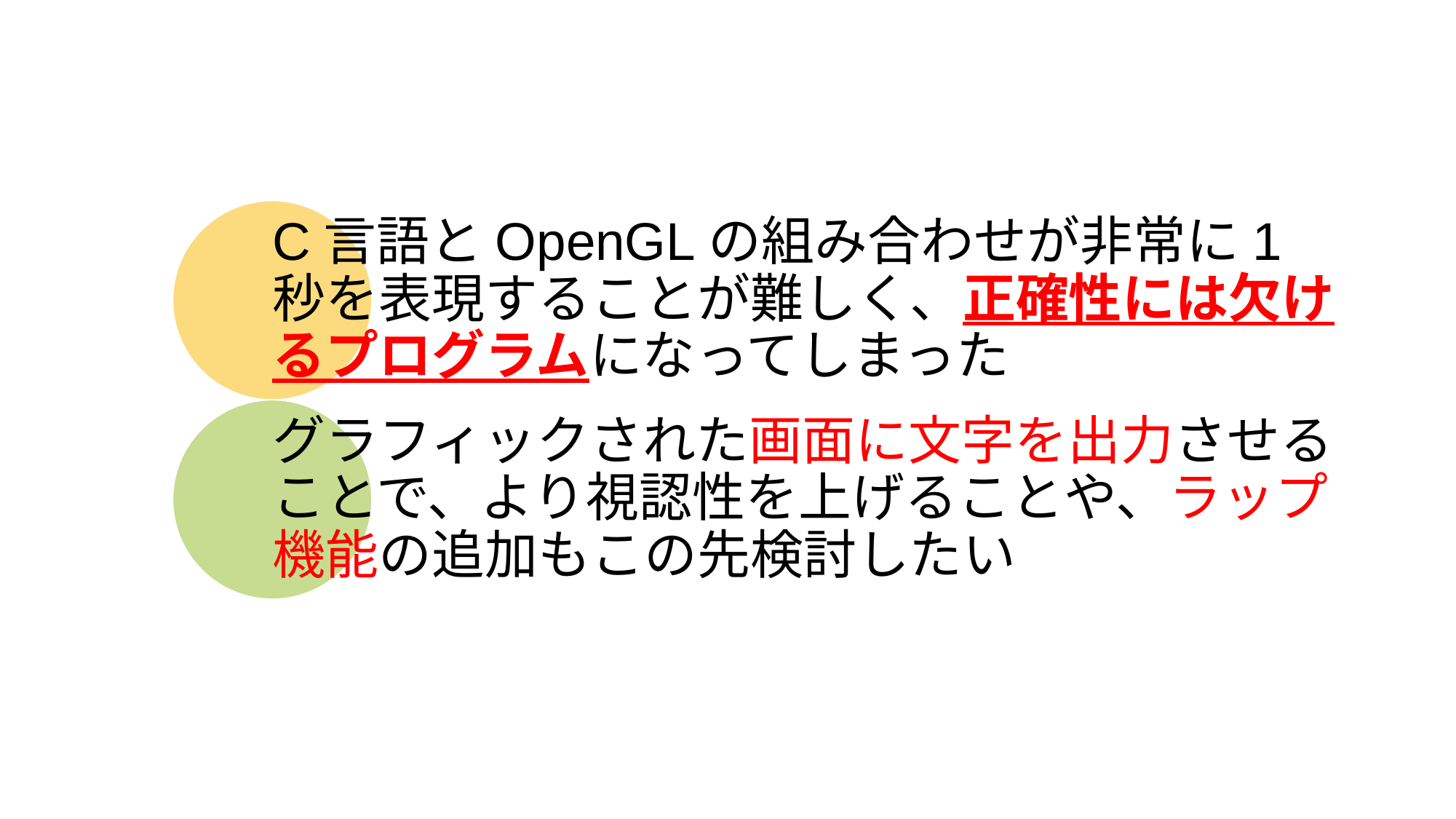

C言語とOpenGLの組み合わせが非常に1秒を表現することが難しく、正確性には欠けるプログラムになってしまった
グラフィックされた画面に文字を出力させることで、より視認性を上げることや、ラップ機能の追加もこの先検討したい